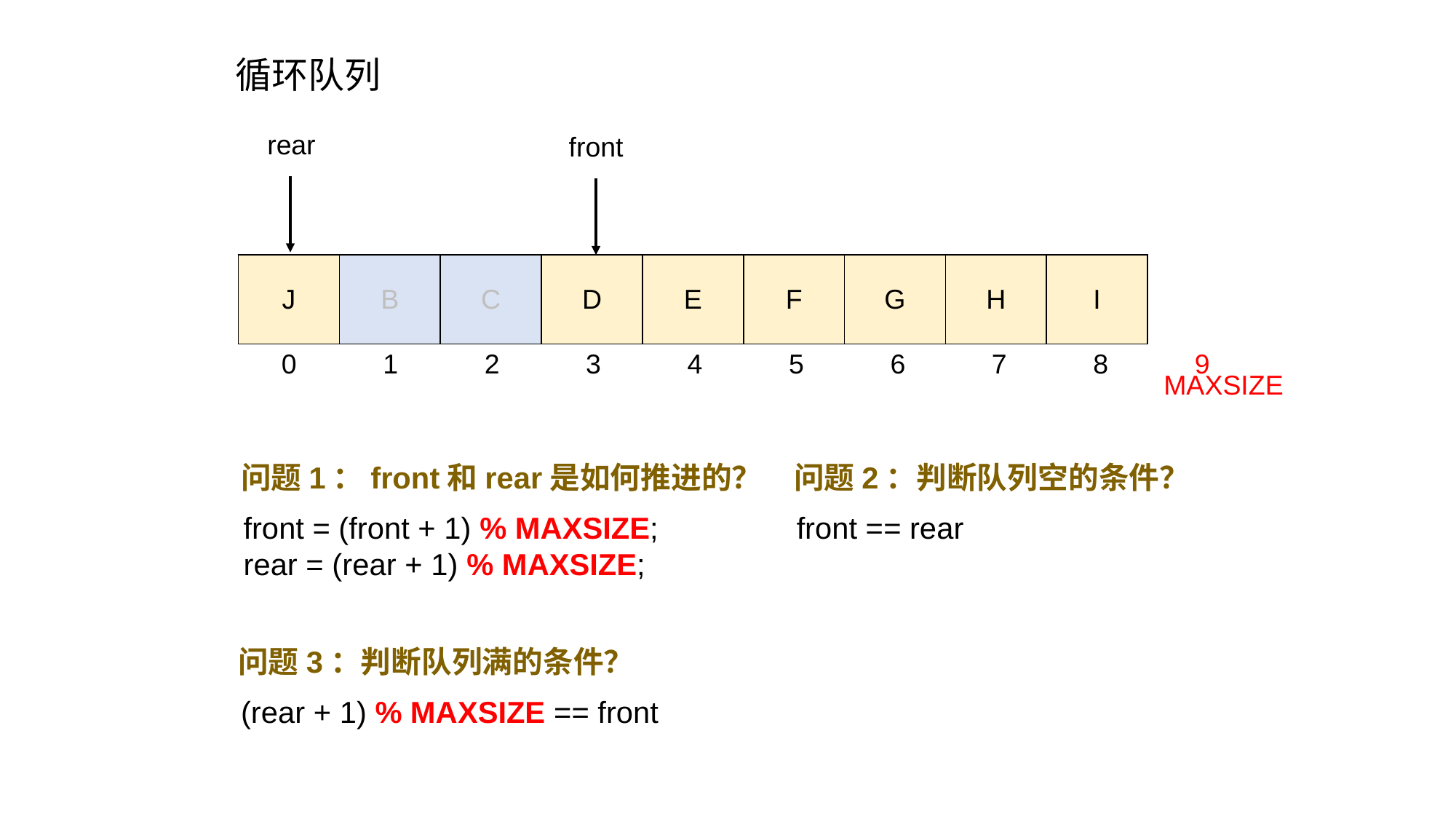

循环队列
rear
front
| J | B | C | D | E | F | G | H | I |
| --- | --- | --- | --- | --- | --- | --- | --- | --- |
| 0 | 1 | 2 | 3 | 4 | 5 | 6 | 7 | 8 | 9 |
| --- | --- | --- | --- | --- | --- | --- | --- | --- | --- |
MAXSIZE
问题2：判断队列空的条件？
问题1：front和rear是如何推进的？
front == rear
front = (front + 1) % MAXSIZE;
rear = (rear + 1) % MAXSIZE;
问题3：判断队列满的条件？
(rear + 1) % MAXSIZE == front